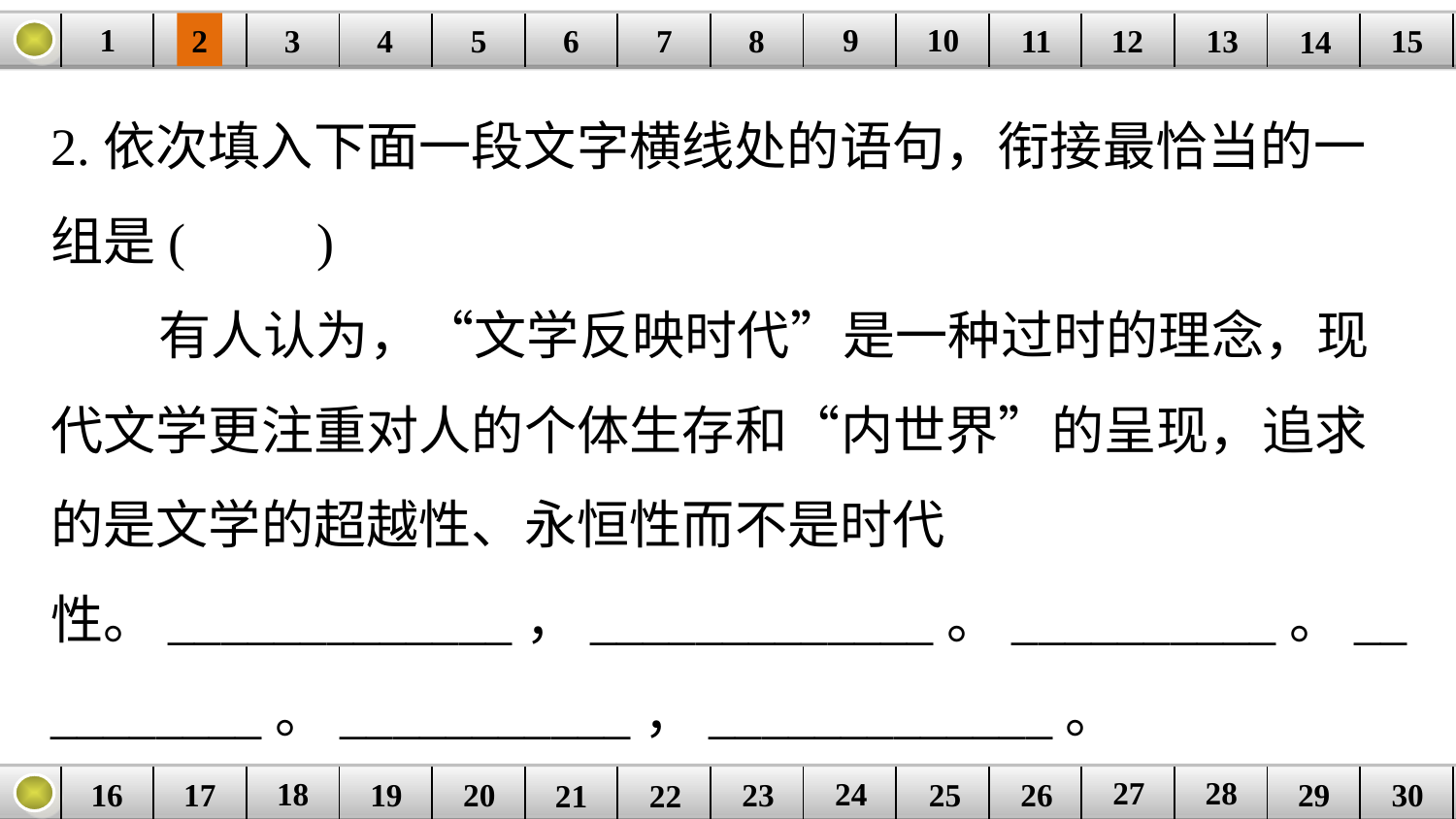

9
10
1
3
4
5
6
8
11
2
12
15
|  |  |  |  |  |  |  |  |  |  |  |  |  |  |  |
| --- | --- | --- | --- | --- | --- | --- | --- | --- | --- | --- | --- | --- | --- | --- |
7
13
14

2.依次填入下面一段文字横线处的语句，衔接最恰当的一组是(　　)
        有人认为，“文学反映时代”是一种过时的理念，现代文学更注重对人的个体生存和“内世界”的呈现，追求的是文学的超越性、永恒性而不是时代性。_____________，_____________。__________。__________。___________，_____________。

27
28
18
24
16
25
26
30
|  |  |  |  |  |  |  |  |  |  |  |  |  |  |  |
| --- | --- | --- | --- | --- | --- | --- | --- | --- | --- | --- | --- | --- | --- | --- |
23
17
19
20
29
21
22